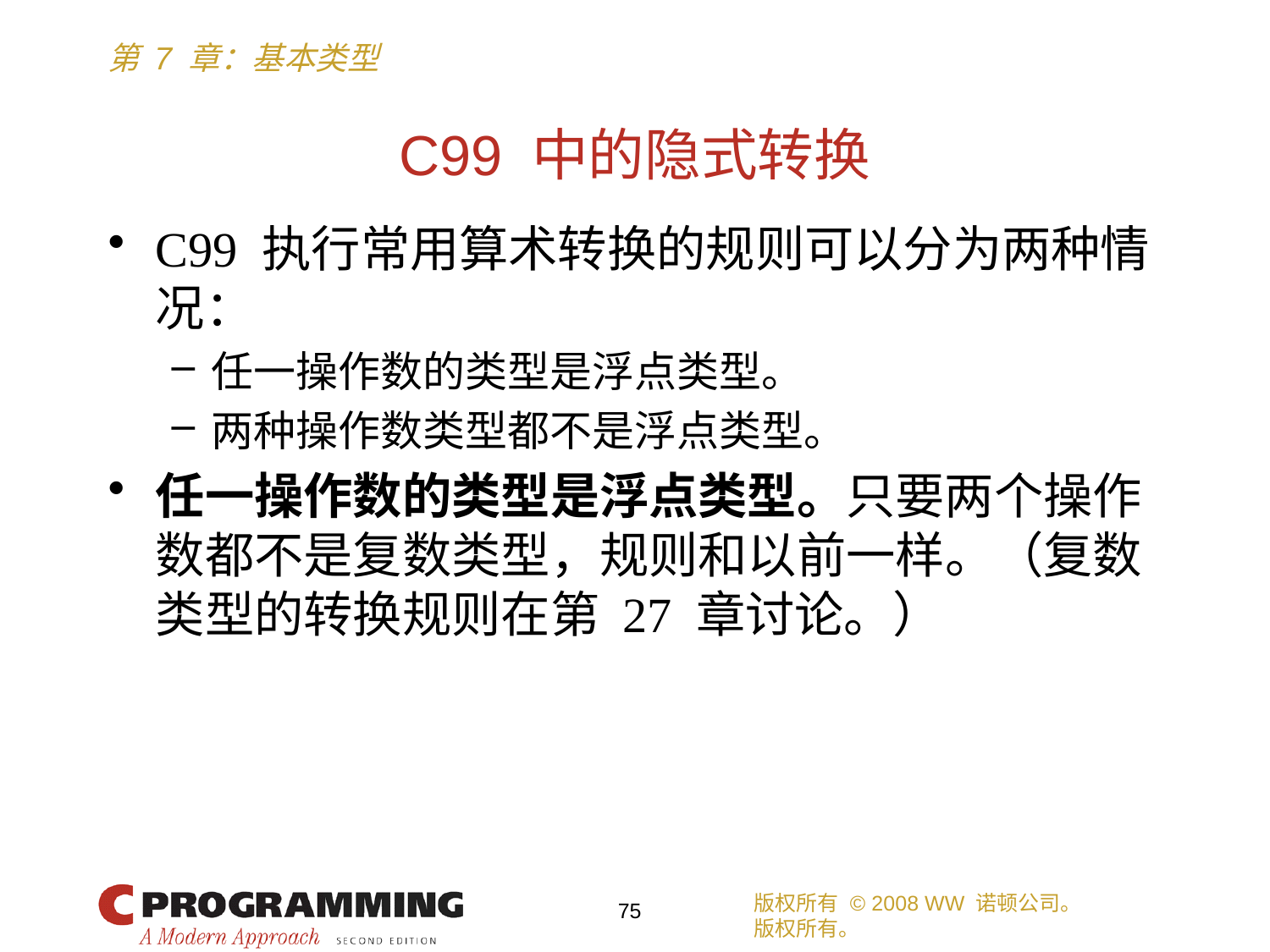

# C99 中的隐式转换
C99 执行常用算术转换的规则可以分为两种情况：
任一操作数的类型是浮点类型。
两种操作数类型都不是浮点类型。
任一操作数的类型是浮点类型。只要两个操作数都不是复数类型，规则和以前一样。（复数类型的转换规则在第 27 章讨论。）
版权所有 © 2008 WW 诺顿公司。
版权所有。
75